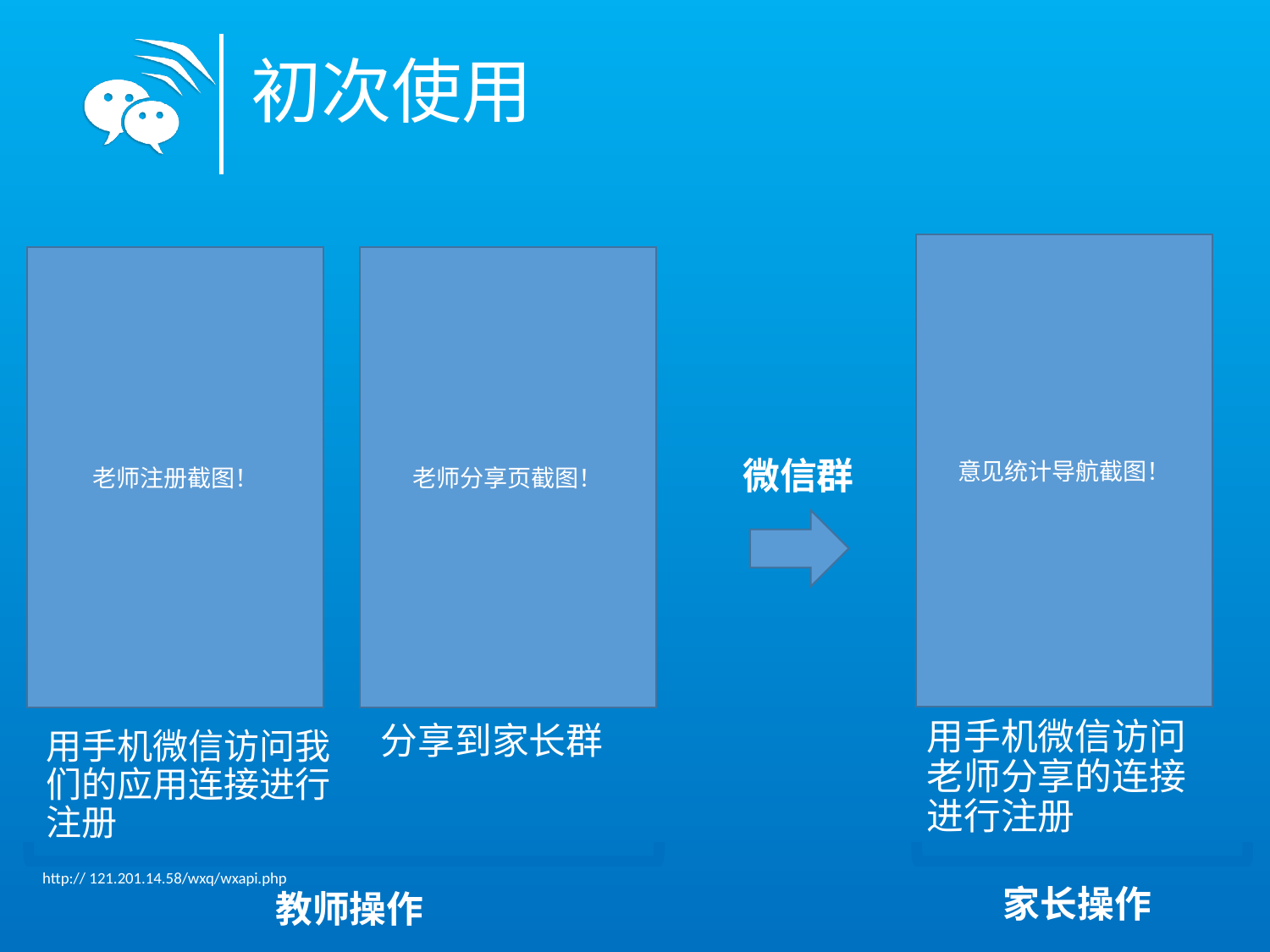

# 初次使用
意见统计导航截图！
老师注册截图！
老师分享页截图！
微信群

用手机微信访问老师分享的连接进行注册
分享到家长群
用手机微信访问我们的应用连接进行注册
http:// 121.201.14.58/wxq/wxapi.php
家长操作
教师操作